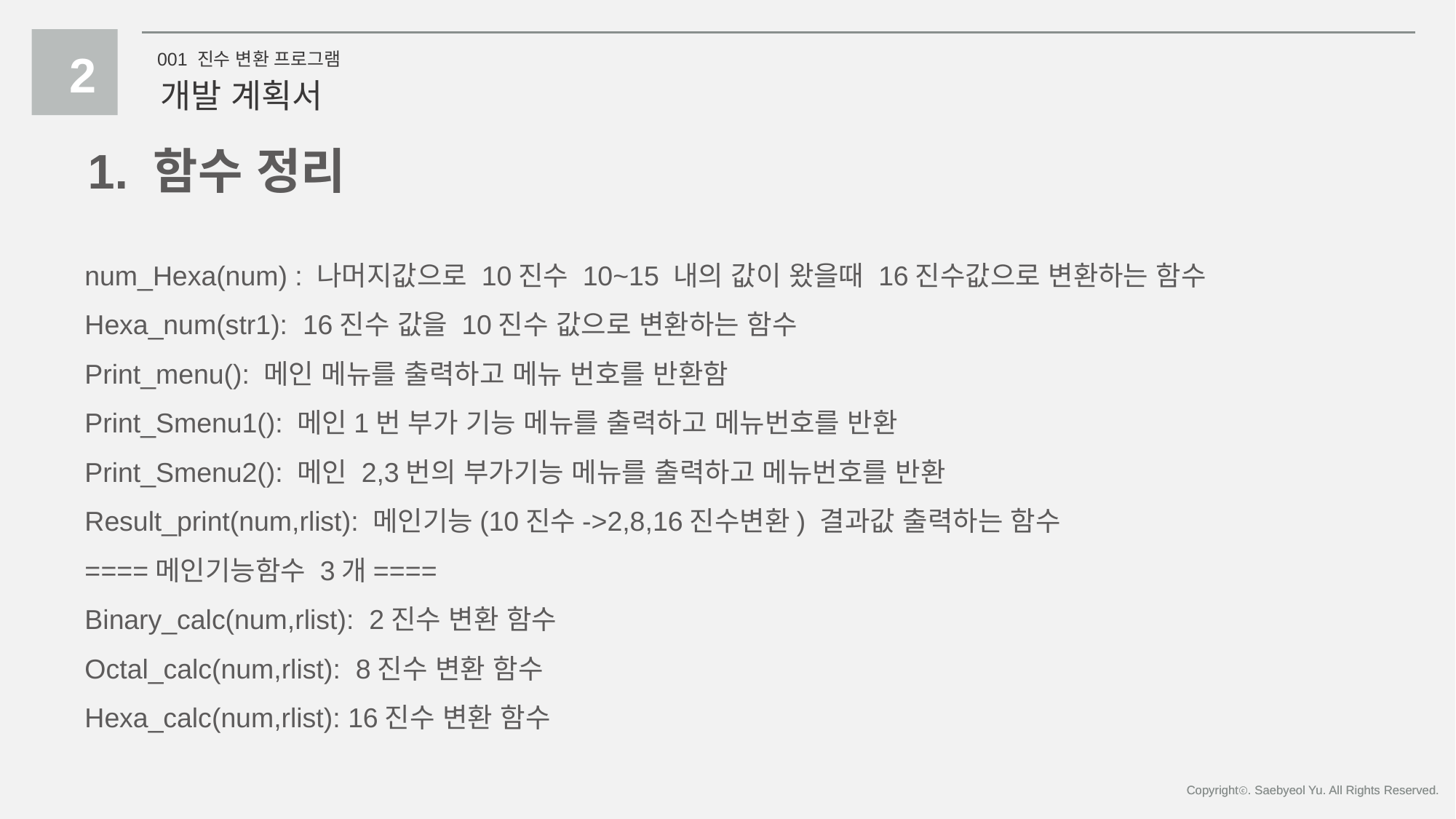

2
001 진수 변환 프로그램
개발 계획서
1. 함수 정리
num_Hexa(num) : 나머지값으로 10진수 10~15 내의 값이 왔을때 16진수값으로 변환하는 함수
Hexa_num(str1):  16진수 값을 10진수 값으로 변환하는 함수
Print_menu(): 메인 메뉴를 출력하고 메뉴 번호를 반환함
Print_Smenu1(): 메인1번 부가 기능 메뉴를 출력하고 메뉴번호를 반환
Print_Smenu2(): 메인 2,3번의 부가기능 메뉴를 출력하고 메뉴번호를 반환
Result_print(num,rlist): 메인기능(10진수->2,8,16진수변환) 결과값 출력하는 함수
====메인기능함수 3개====
Binary_calc(num,rlist):  2진수 변환 함수
Octal_calc(num,rlist):  8진수 변환 함수
Hexa_calc(num,rlist): 16진수 변환 함수
Copyrightⓒ. Saebyeol Yu. All Rights Reserved.